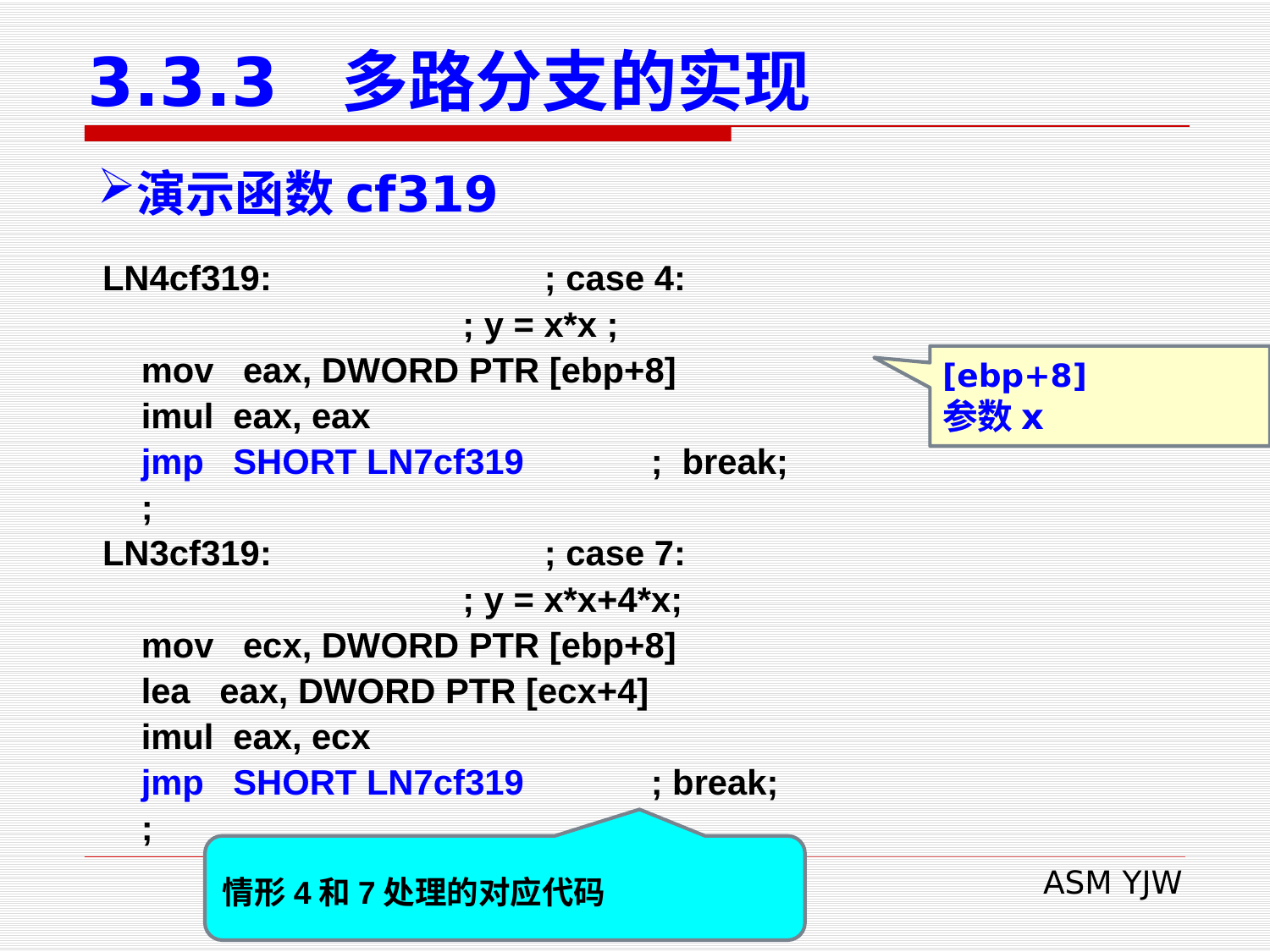

# 3.3.3  多路分支的实现
演示函数cf319
LN4cf319:                            ; case 4:
                                     ; y = x*x ;
    mov   eax, DWORD PTR [ebp+8]
    imul  eax, eax
    jmp   SHORT LN7cf319             ;  break;
    ;
LN3cf319:                            ; case 7:
                                     ; y = x*x+4*x;
    mov   ecx, DWORD PTR [ebp+8]
    lea   eax, DWORD PTR [ecx+4]
    imul  eax, ecx
    jmp   SHORT LN7cf319             ; break;
    ;
[ebp+8]
参数x
情形4和7处理的对应代码